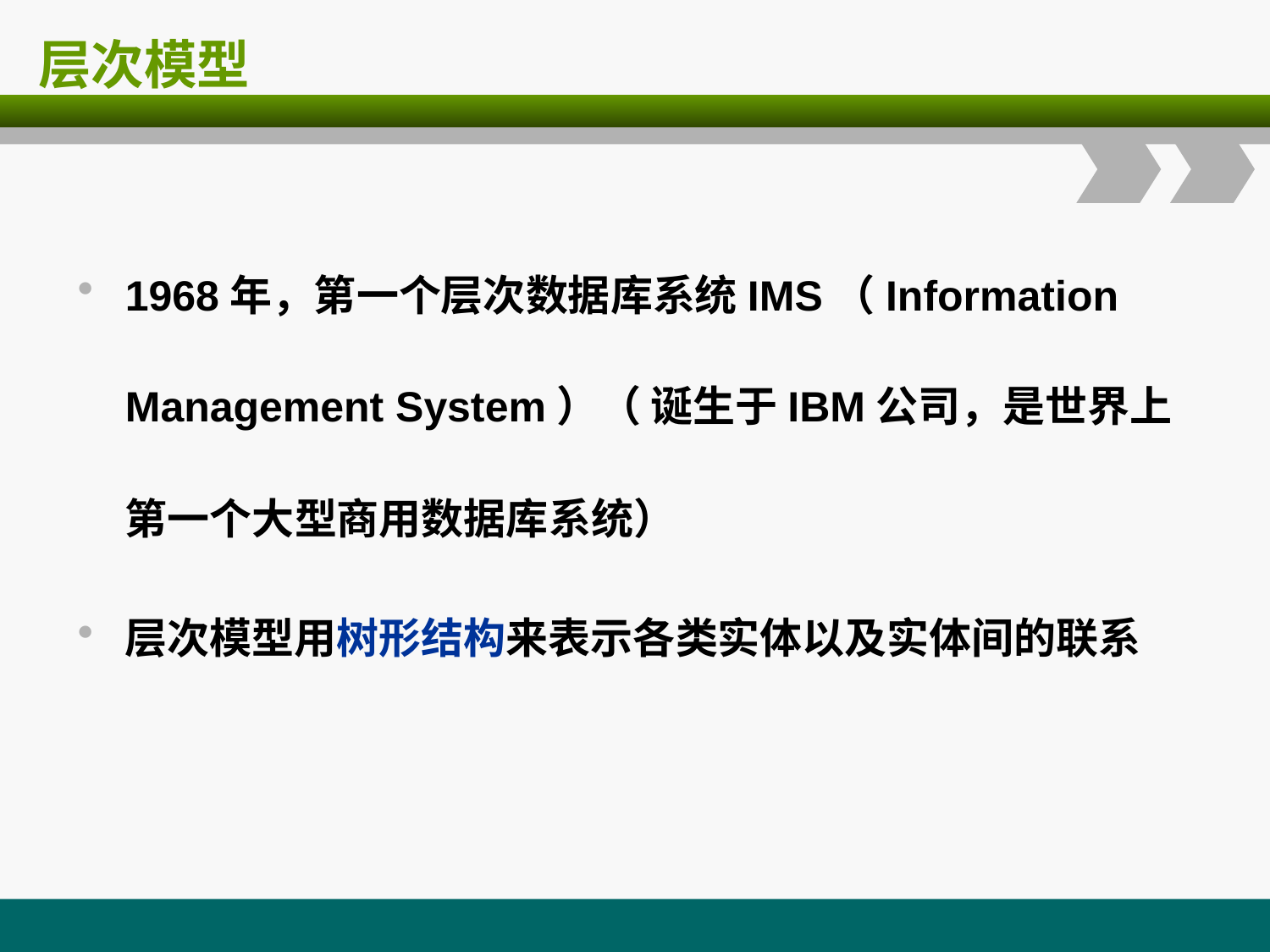

# 层次模型
1968年，第一个层次数据库系统IMS（Information Management System）（ 诞生于IBM公司，是世界上第一个大型商用数据库系统）
层次模型用树形结构来表示各类实体以及实体间的联系